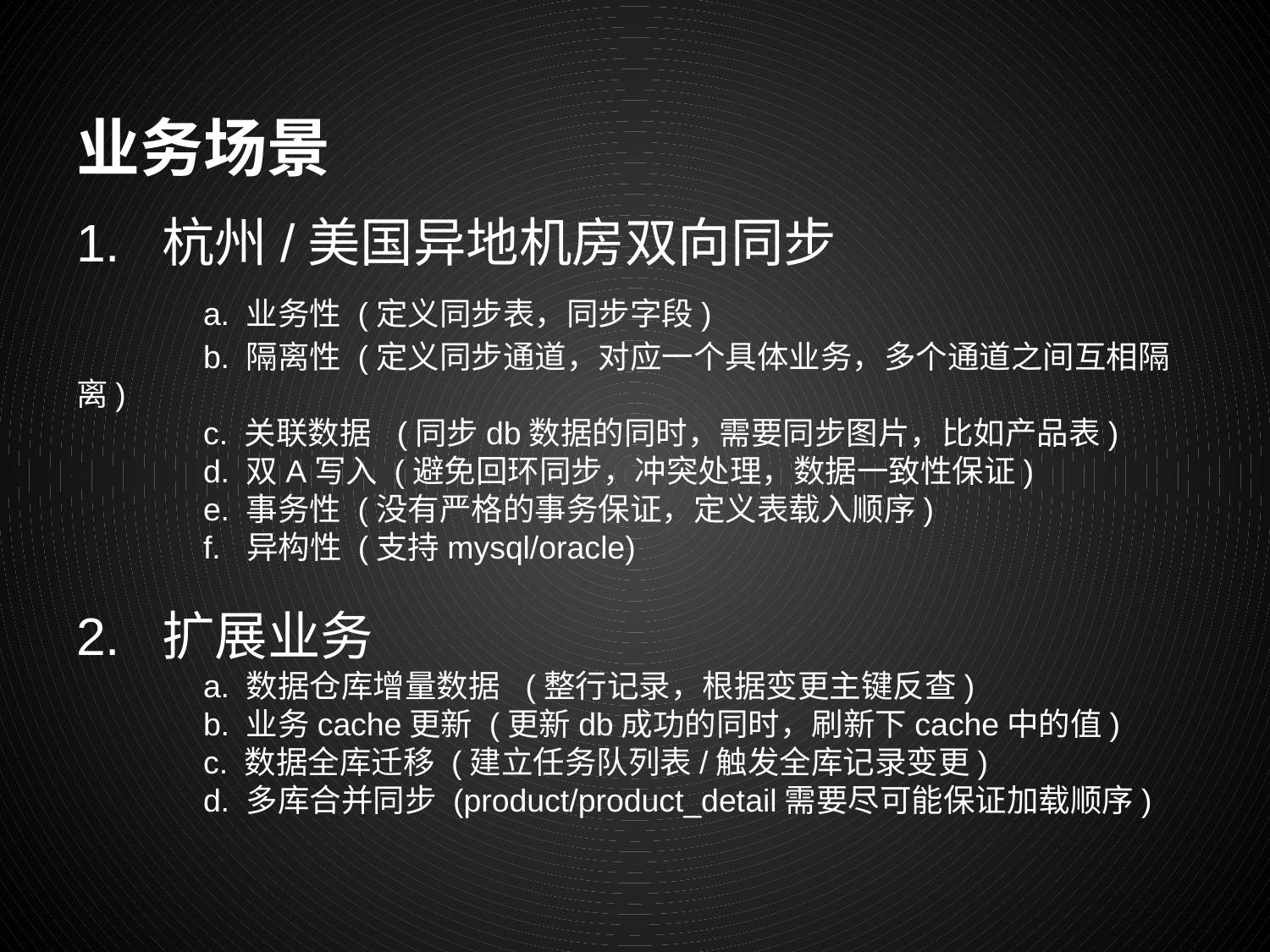

# 业务场景
1.  杭州/美国异地机房双向同步
	a. 业务性 (定义同步表，同步字段)
	b. 隔离性 (定义同步通道，对应一个具体业务，多个通道之间互相隔离)
	c. 关联数据  (同步db数据的同时，需要同步图片，比如产品表)
	d. 双A写入 (避免回环同步，冲突处理，数据一致性保证)
	e. 事务性 (没有严格的事务保证，定义表载入顺序)
	f.  异构性 (支持mysql/oracle)

2.  扩展业务
	a. 数据仓库增量数据  (整行记录，根据变更主键反查)
	b. 业务cache更新 (更新db成功的同时，刷新下cache中的值)
	c. 数据全库迁移 (建立任务队列表/触发全库记录变更)
	d. 多库合并同步 (product/product_detail需要尽可能保证加载顺序)